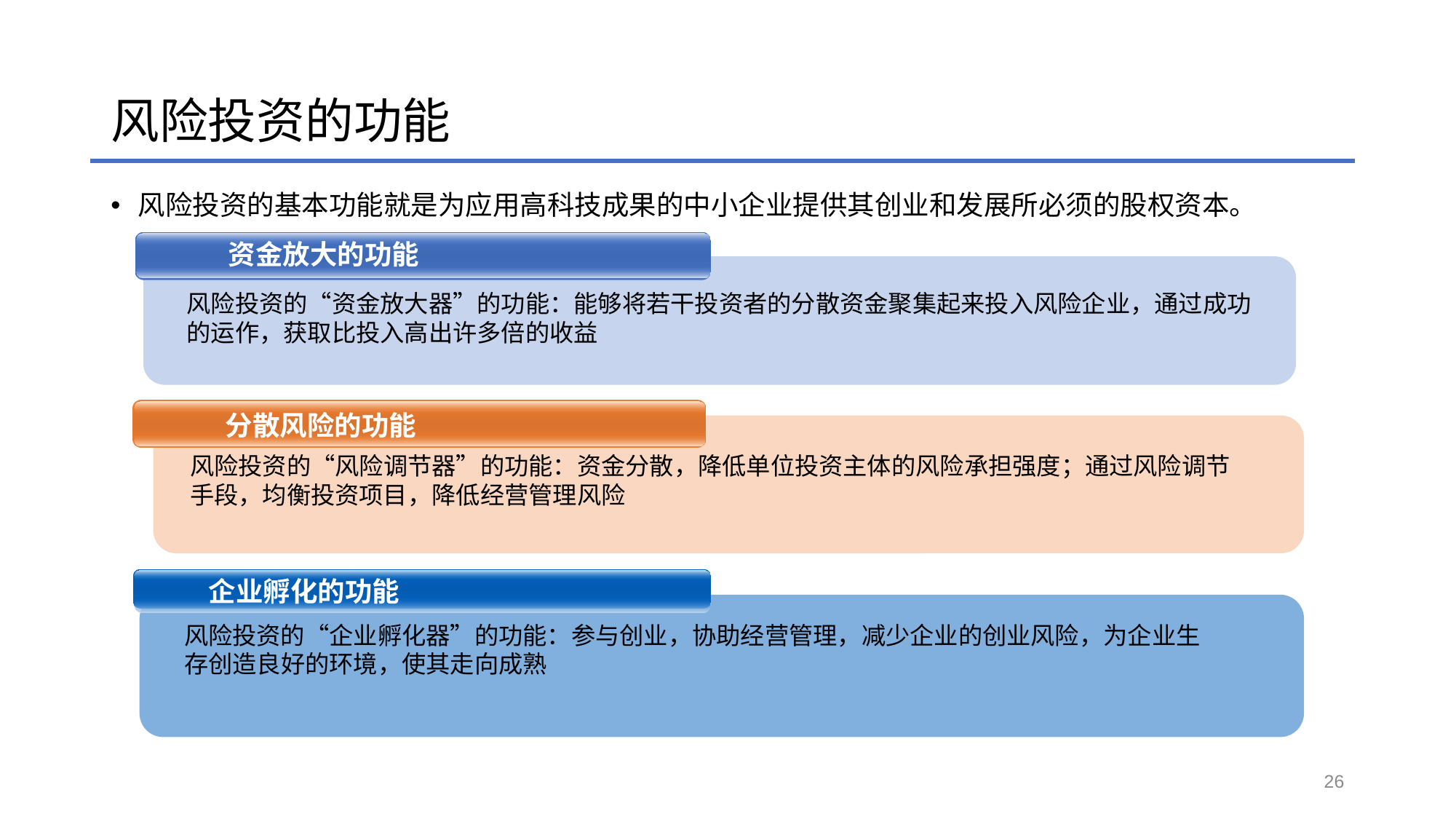

# 风险投资的功能
风险投资的基本功能就是为应用高科技成果的中小企业提供其创业和发展所必须的股权资本。

资金放大的功能

风险投资的“资金放大器”的功能：能够将若干投资者的分散资金聚集起来投入风险企业，通过成功的运作，获取比投入高出许多倍的收益

分散风险的功能

风险投资的“风险调节器”的功能：资金分散，降低单位投资主体的风险承担强度；通过风险调节手段，均衡投资项目，降低经营管理风险
企业孵化的功能

风险投资的“企业孵化器”的功能：参与创业，协助经营管理，减少企业的创业风险，为企业生存创造良好的环境，使其走向成熟
26